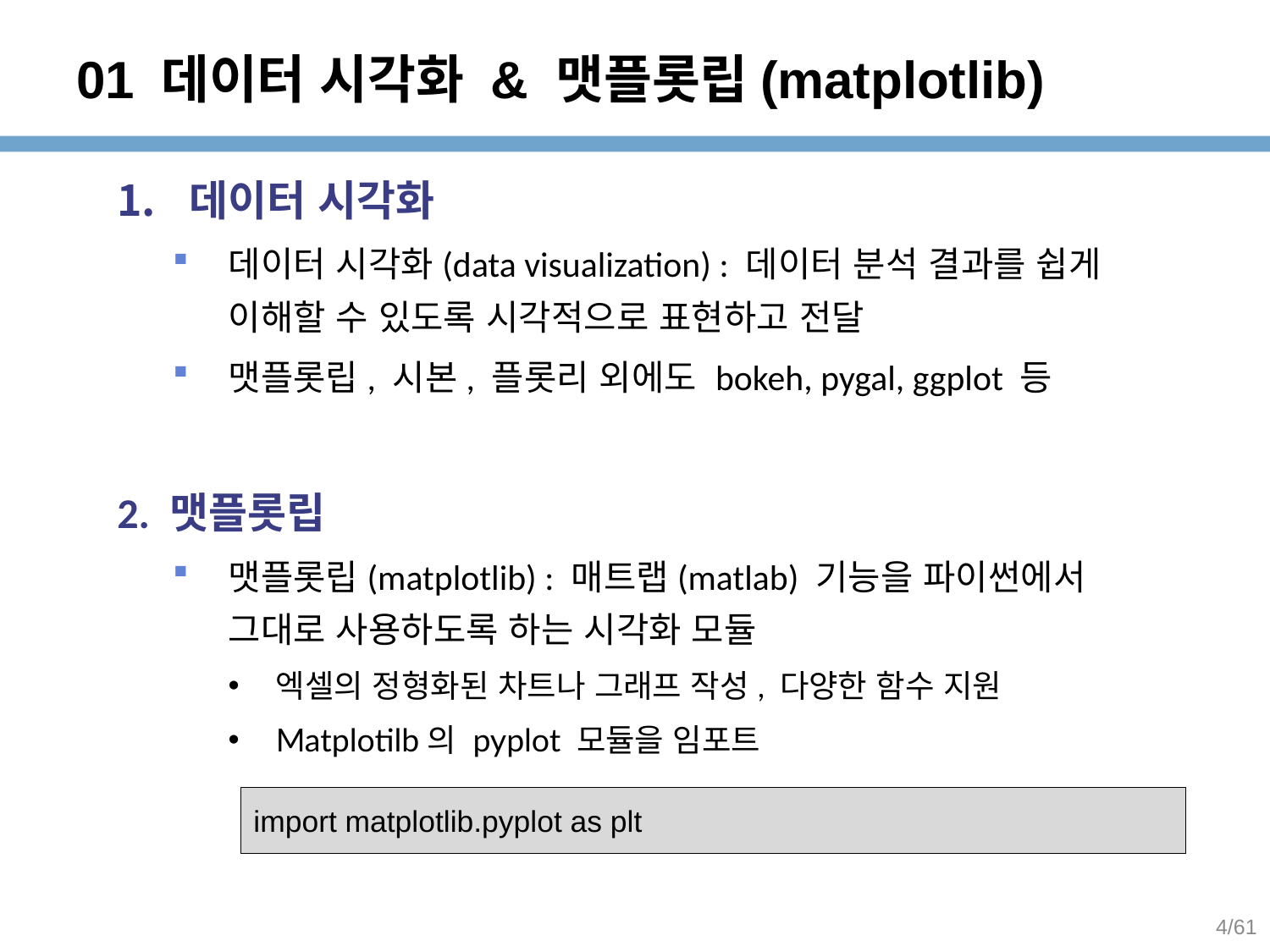

# 01 데이터 시각화 & 맷플롯립(matplotlib)
데이터 시각화
데이터 시각화(data visualization) : 데이터 분석 결과를 쉽게 이해할 수 있도록 시각적으로 표현하고 전달
맷플롯립, 시본, 플롯리 외에도 bokeh, pygal, ggplot 등

2. 맷플롯립
맷플롯립(matplotlib) : 매트랩(matlab) 기능을 파이썬에서 그대로 사용하도록 하는 시각화 모듈
엑셀의 정형화된 차트나 그래프 작성, 다양한 함수 지원
Matplotilb의 pyplot 모듈을 임포트

import matplotlib.pyplot as plt
4/61